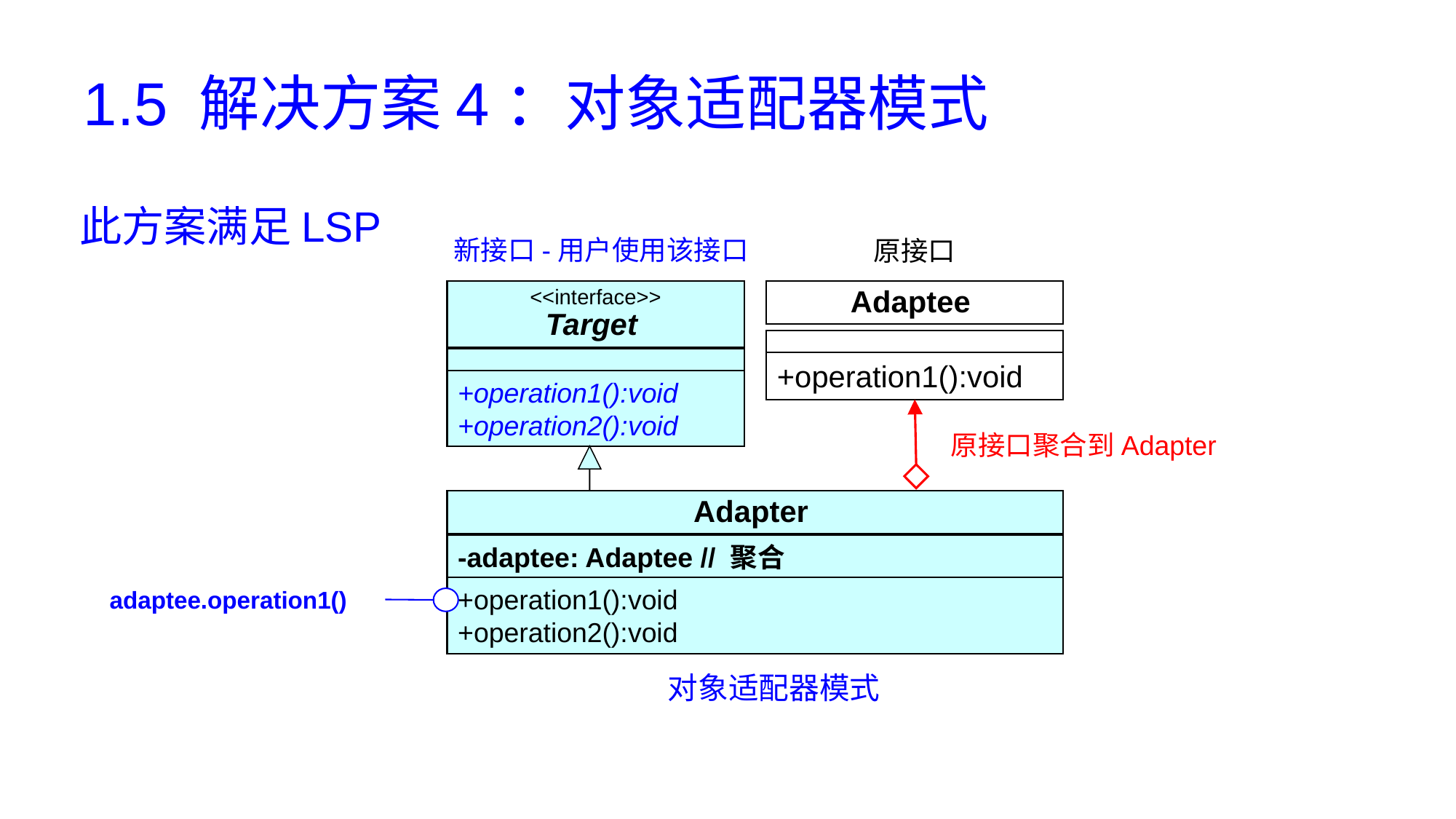

# 1.5 解决方案4：对象适配器模式
此方案满足LSP
新接口-用户使用该接口
原接口
<<interface>>
Target
Adaptee

+operation1():void

+operation1():void
+operation2():void
原接口聚合到Adapter

Adapter
-adaptee: Adaptee // 聚合
+operation1():void
+operation2():void
adaptee.operation1()

对象适配器模式
18